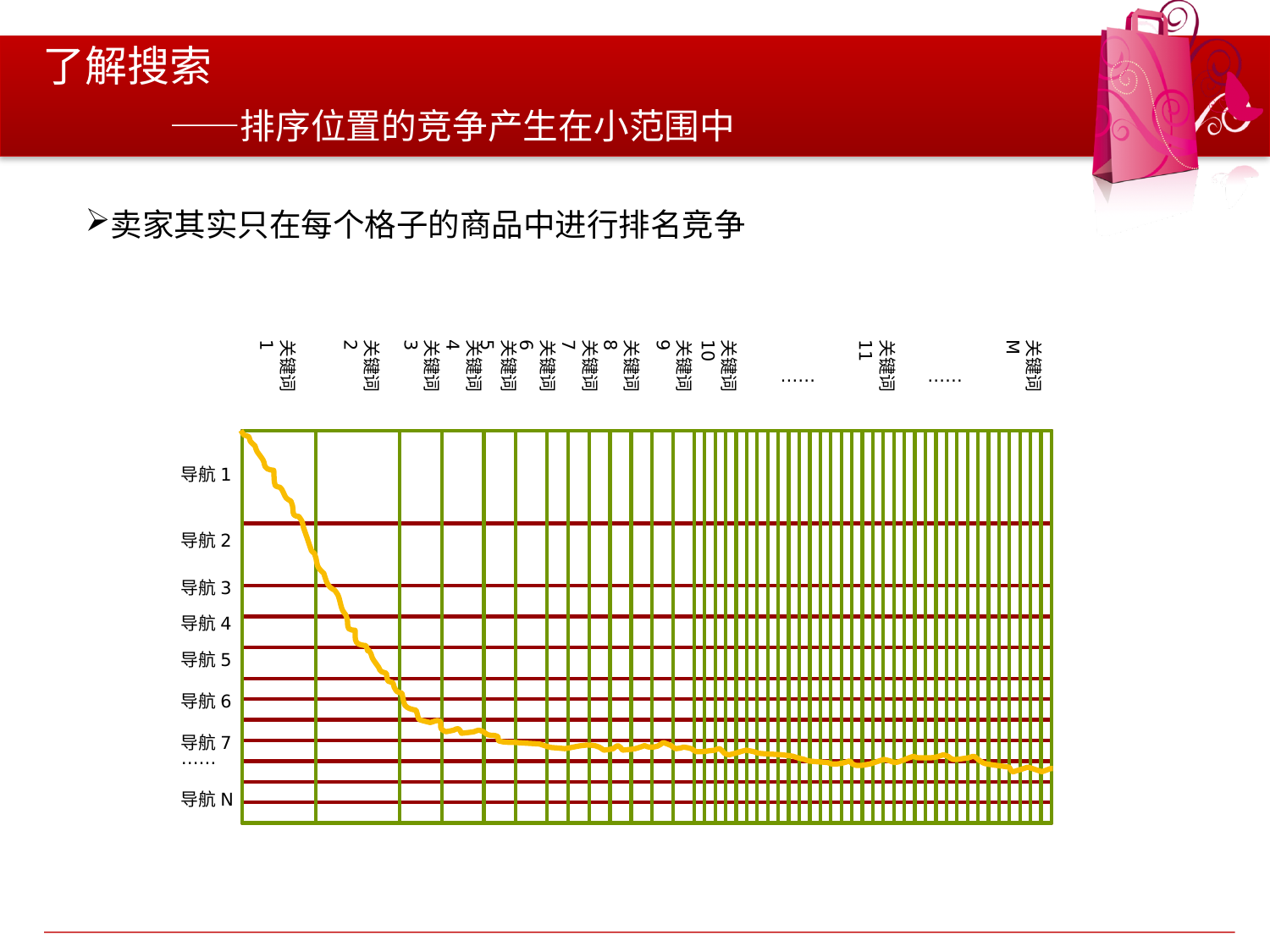

# 了解搜索 ——排序位置的竞争产生在小范围中
卖家其实只在每个格子的商品中进行排名竞争
关键词1
关键词2
关键词3
关键词4
关键词5
关键词6
关键词7
关键词8
关键词9
关键词10
关键词11
关键词M
……
……

导航1
导航2
导航3
导航4
导航5
导航6
导航7
……
导航N